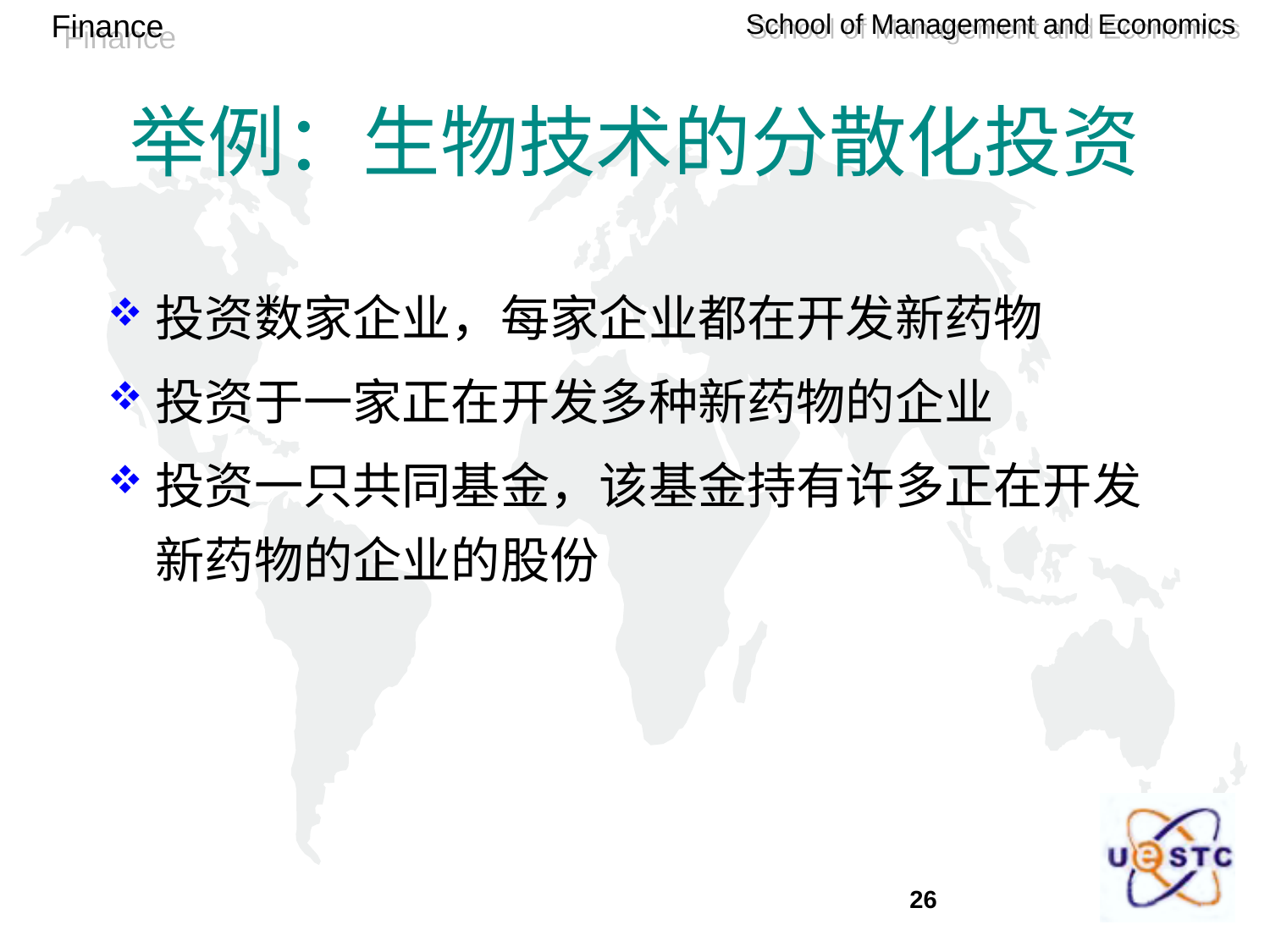

# 举例：生物技术的分散化投资
投资数家企业，每家企业都在开发新药物
投资于一家正在开发多种新药物的企业
投资一只共同基金，该基金持有许多正在开发新药物的企业的股份